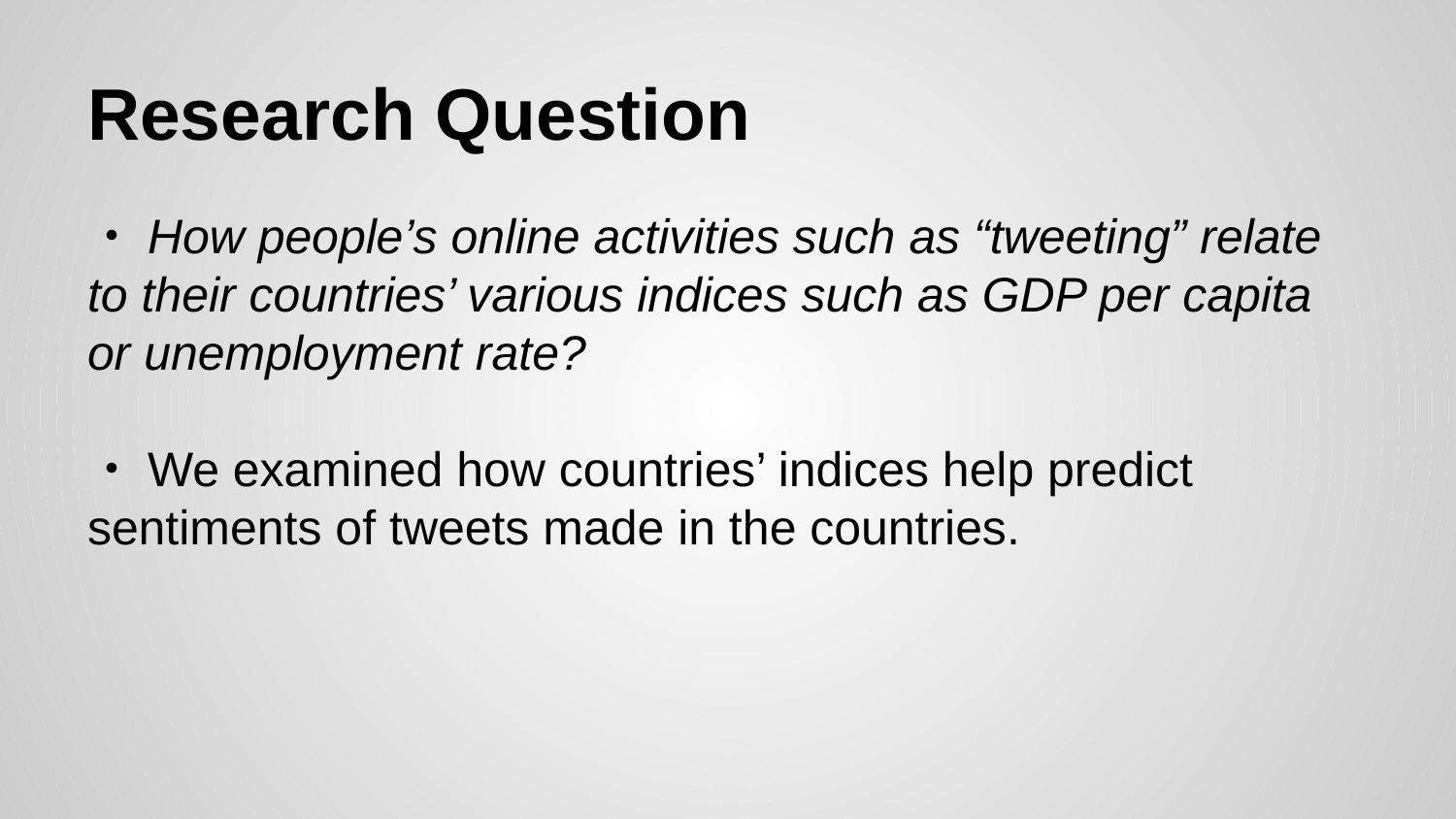

# Research Question
・How people’s online activities such as “tweeting” relate to their countries’ various indices such as GDP per capita or unemployment rate?

・We examined how countries’ indices help predict sentiments of tweets made in the countries.